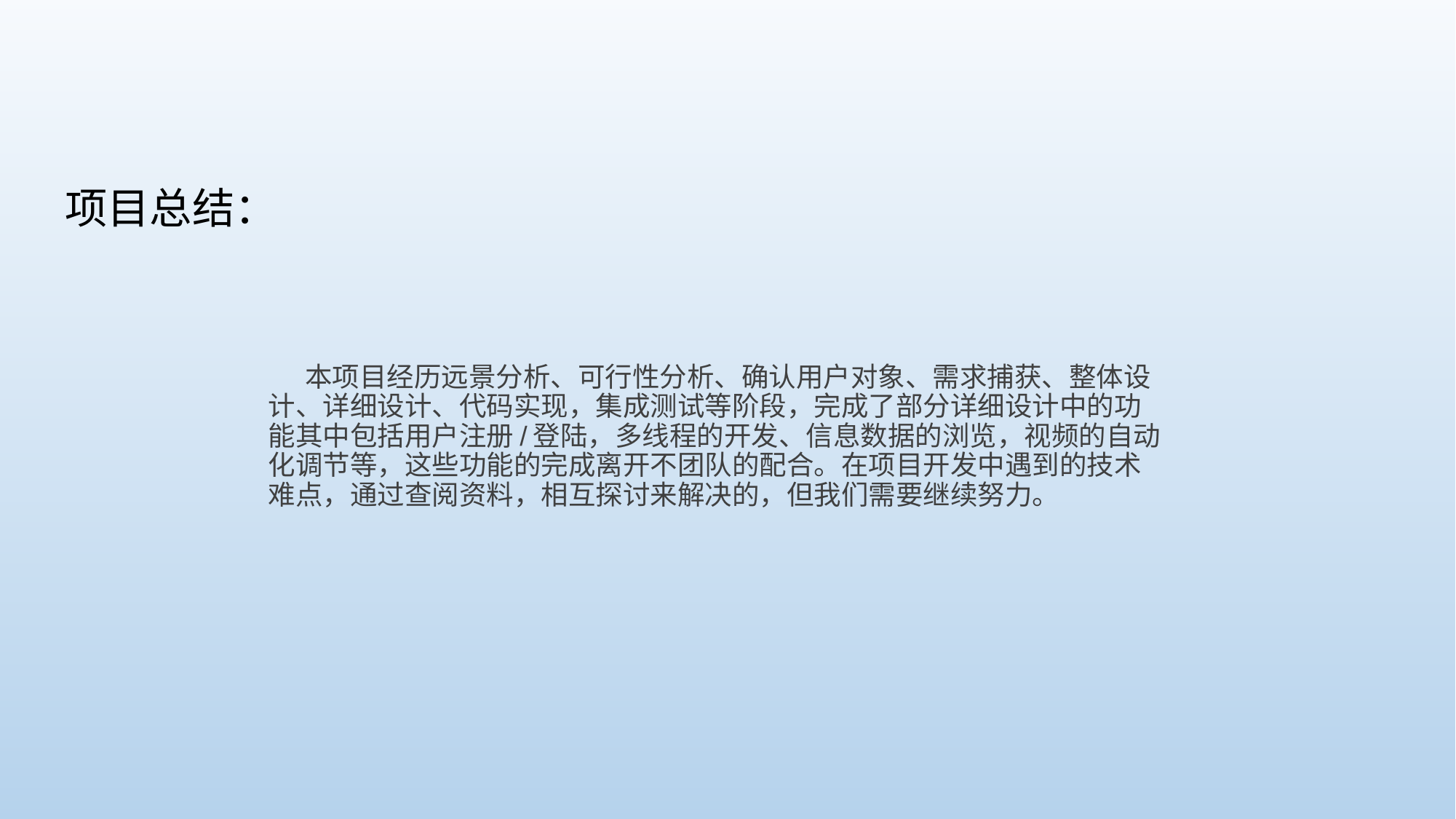

# 项目总结：

     本项目经历远景分析、可行性分析、确认用户对象、需求捕获、整体设计、详细设计、代码实现，集成测试等阶段，完成了部分详细设计中的功能其中包括用户注册/登陆，多线程的开发、信息数据的浏览，视频的自动化调节等，这些功能的完成离开不团队的配合。在项目开发中遇到的技术难点，通过查阅资料，相互探讨来解决的，但我们需要继续努力。